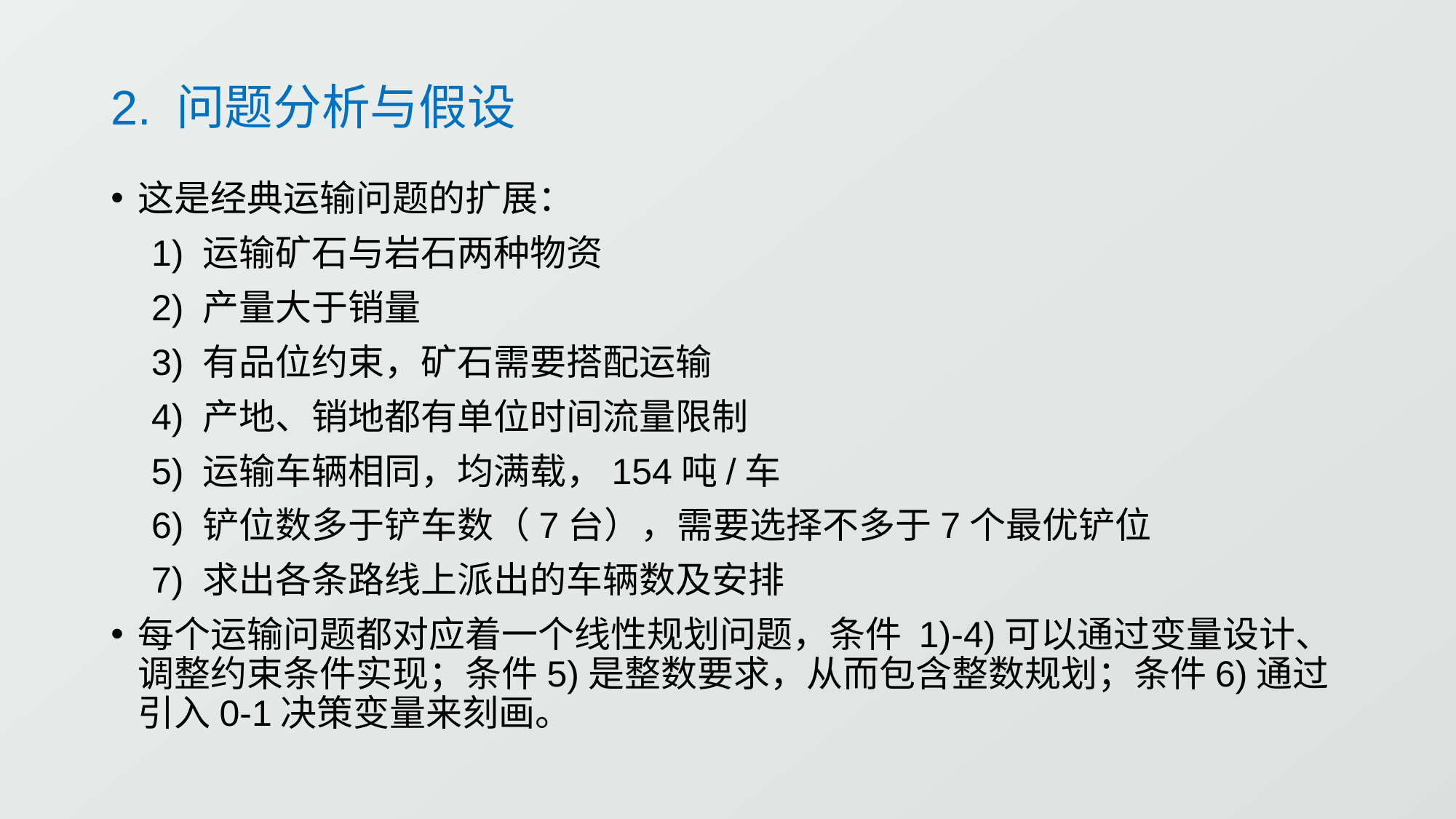

# 2. 问题分析与假设
这是经典运输问题的扩展：
    1) 运输矿石与岩石两种物资
    2) 产量大于销量
    3) 有品位约束，矿石需要搭配运输
    4) 产地、销地都有单位时间流量限制
    5) 运输车辆相同，均满载，154吨/车
    6) 铲位数多于铲车数（7台），需要选择不多于7个最优铲位
    7) 求出各条路线上派出的车辆数及安排
每个运输问题都对应着一个线性规划问题，条件 1)-4)可以通过变量设计、调整约束条件实现；条件5)是整数要求，从而包含整数规划；条件6)通过引入0-1决策变量来刻画。